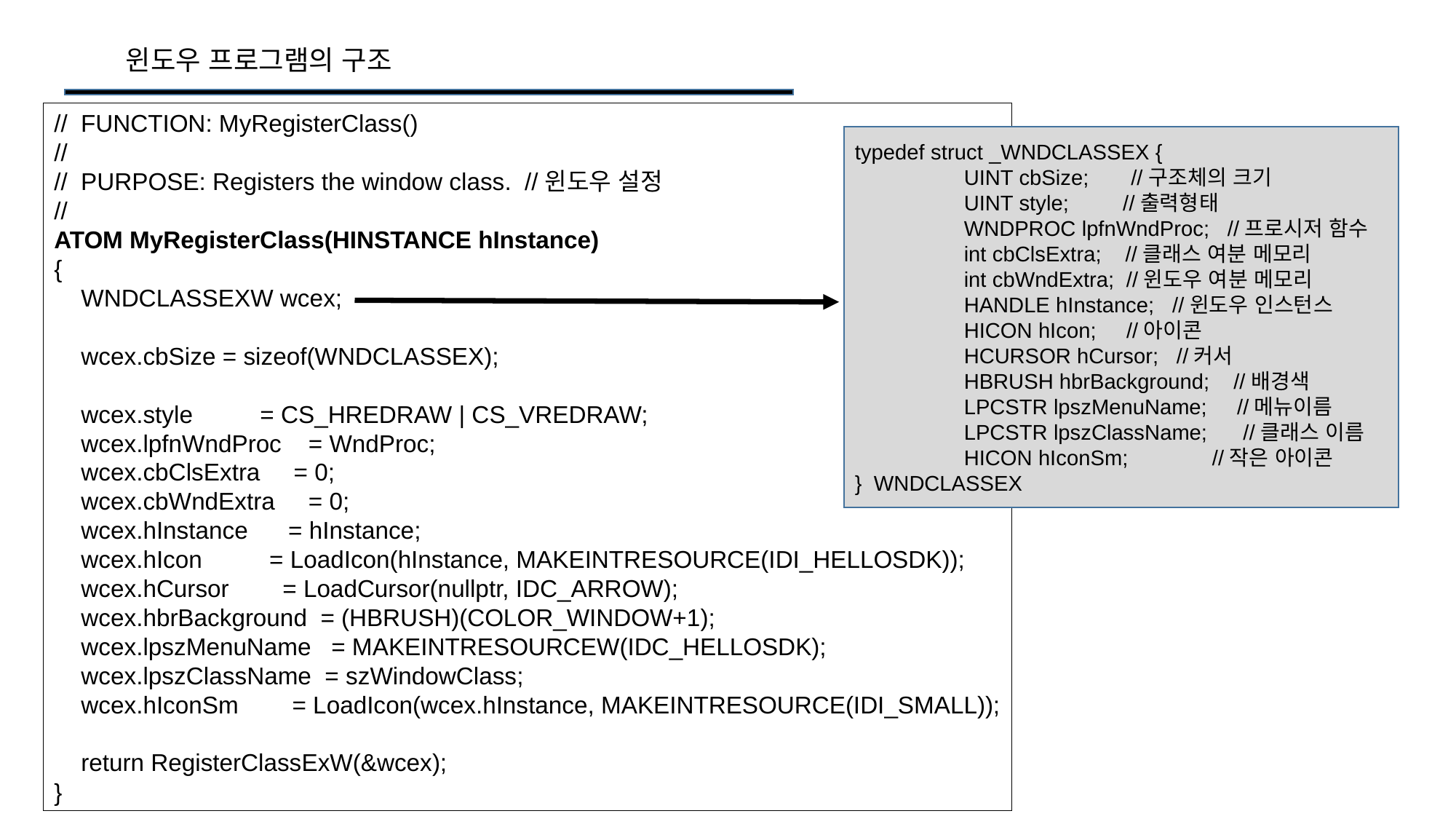

윈도우 프로그램의 구조

//  FUNCTION: MyRegisterClass()
//
//  PURPOSE: Registers the window class.  //윈도우 설정
//
ATOM MyRegisterClass(HINSTANCE hInstance)
{
    WNDCLASSEXW wcex;

    wcex.cbSize = sizeof(WNDCLASSEX);

    wcex.style          = CS_HREDRAW | CS_VREDRAW;
    wcex.lpfnWndProc    = WndProc;
    wcex.cbClsExtra     = 0;
    wcex.cbWndExtra     = 0;
    wcex.hInstance      = hInstance;
    wcex.hIcon          = LoadIcon(hInstance, MAKEINTRESOURCE(IDI_HELLOSDK));
    wcex.hCursor        = LoadCursor(nullptr, IDC_ARROW);
    wcex.hbrBackground  = (HBRUSH)(COLOR_WINDOW+1);
    wcex.lpszMenuName   = MAKEINTRESOURCEW(IDC_HELLOSDK);
    wcex.lpszClassName  = szWindowClass;
    wcex.hIconSm        = LoadIcon(wcex.hInstance, MAKEINTRESOURCE(IDI_SMALL));

    return RegisterClassExW(&wcex);
}
typedef struct _WNDCLASSEX {
	UINT cbSize;       //구조체의 크기
	UINT style;         //출력형태
           	WNDPROC lpfnWndProc;   //프로시저 함수
	int cbClsExtra;    //클래스 여분 메모리
	int cbWndExtra;  //윈도우 여분 메모리
	HANDLE hInstance;   //윈도우 인스턴스
	HICON hIcon;     //아이콘
 	HCURSOR hCursor;   //커서
	HBRUSH hbrBackground;    //배경색
	LPCSTR lpszMenuName;     //메뉴이름
	LPCSTR lpszClassName;      //클래스 이름
	HICON hIconSm;              //작은 아이콘
}  WNDCLASSEX